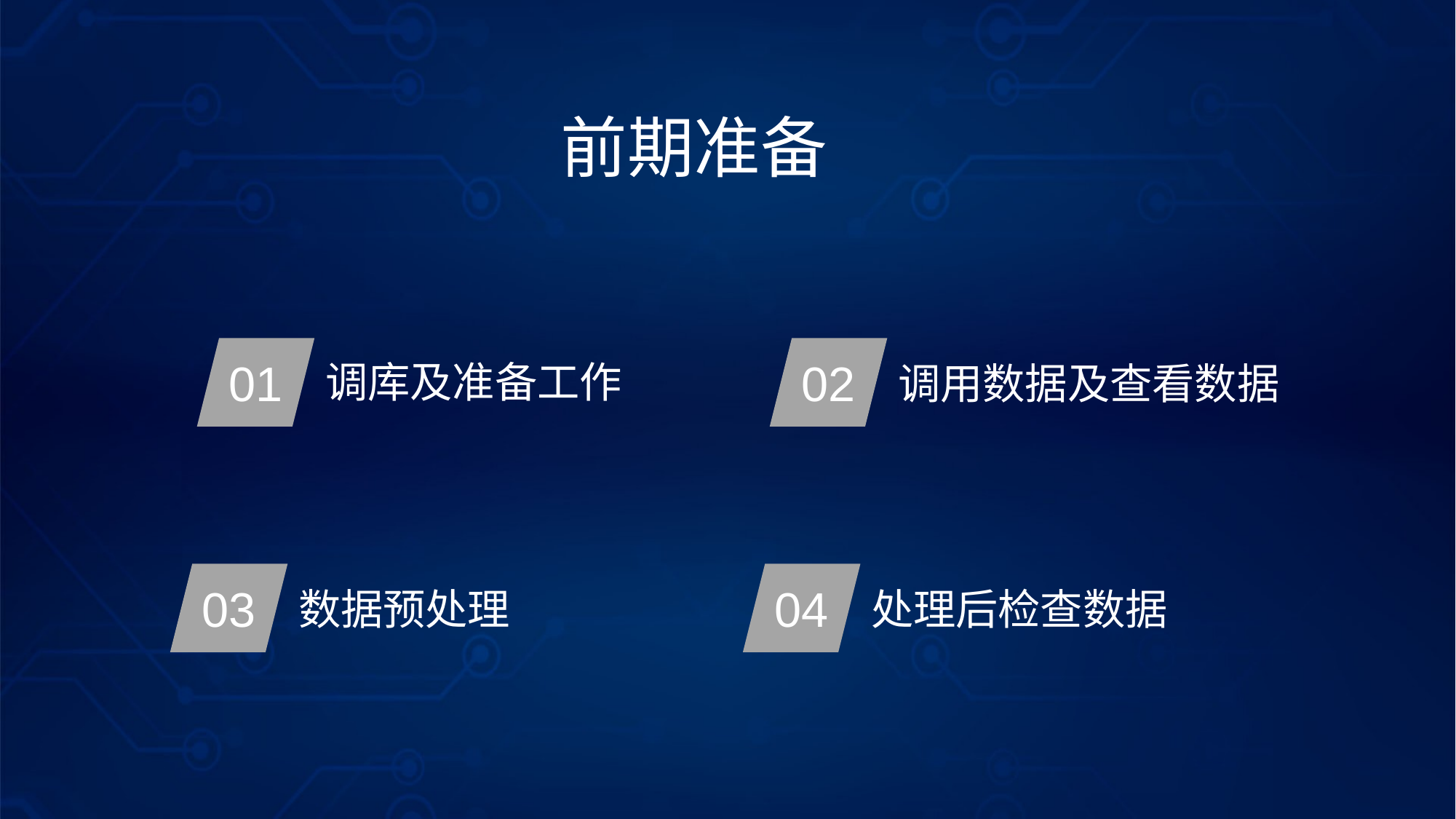

前期准备
调库及准备工作
01
02
调用数据及查看数据
数据预处理
处理后检查数据
03
04